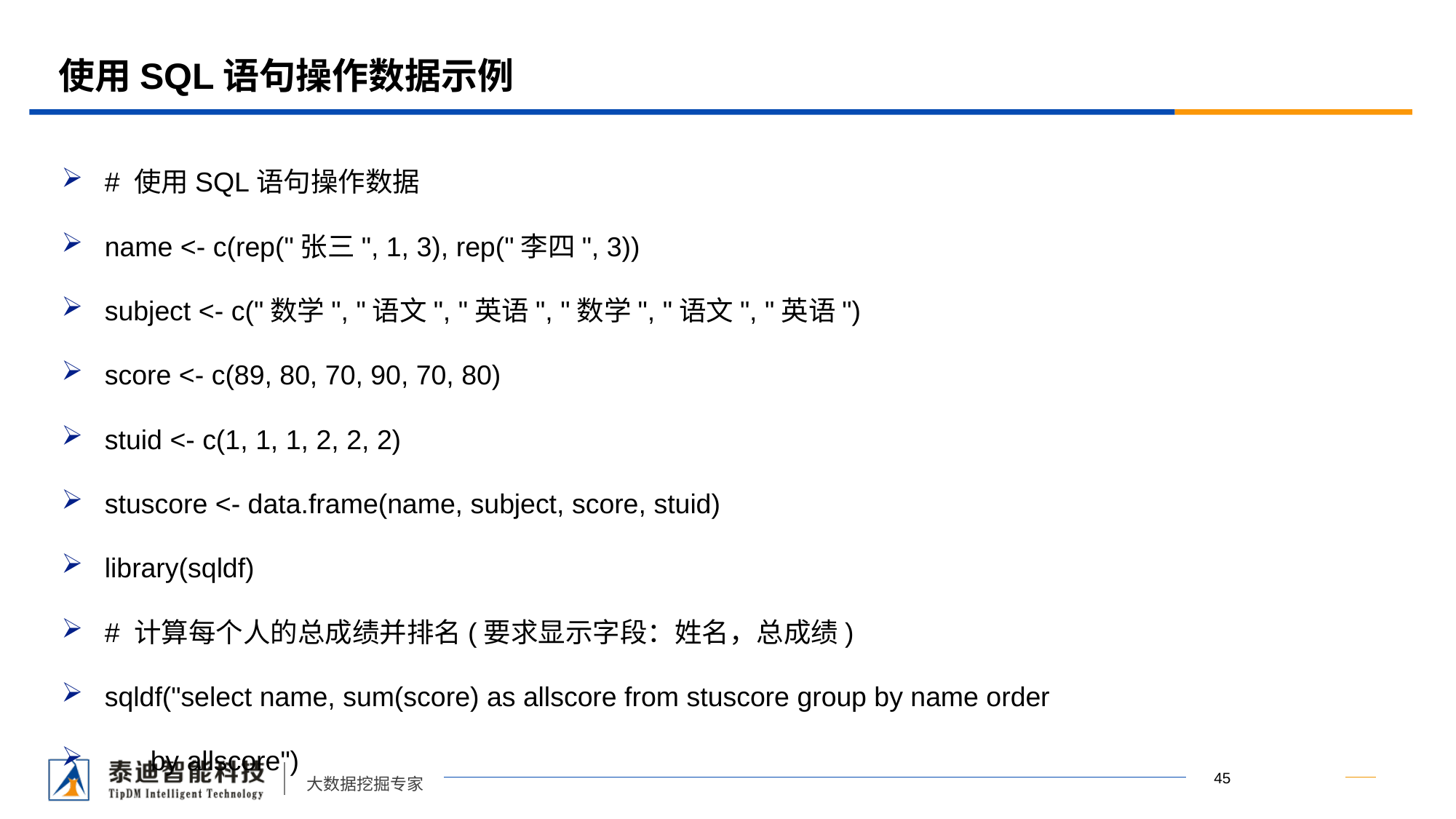

# 使用SQL语句操作数据示例
# 使用SQL语句操作数据
name <- c(rep("张三", 1, 3), rep("李四", 3))
subject <- c("数学", "语文", "英语", "数学", "语文", "英语")
score <- c(89, 80, 70, 90, 70, 80)
stuid <- c(1, 1, 1, 2, 2, 2)
stuscore <- data.frame(name, subject, score, stuid)
library(sqldf)
# 计算每个人的总成绩并排名(要求显示字段：姓名，总成绩)
sqldf("select name, sum(score) as allscore from stuscore group by name order
      by allscore")